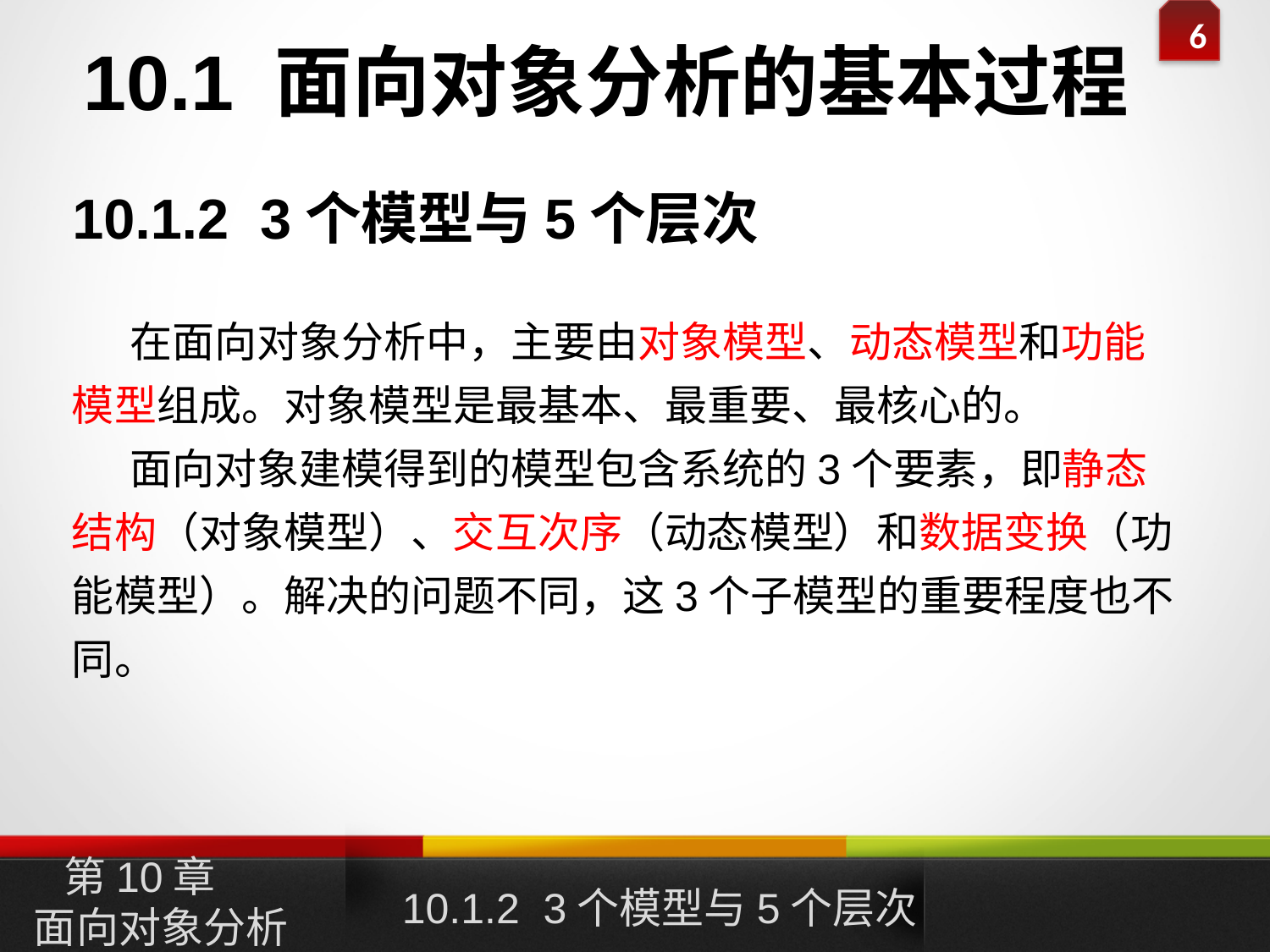

10.1 面向对象分析的基本过程
10.1.2  3个模型与5个层次
     在面向对象分析中，主要由对象模型、动态模型和功能模型组成。对象模型是最基本、最重要、最核心的。
     面向对象建模得到的模型包含系统的3个要素，即静态结构（对象模型）、交互次序（动态模型）和数据变换（功能模型）。解决的问题不同，这3个子模型的重要程度也不同。

10.1.2  3个模型与5个层次